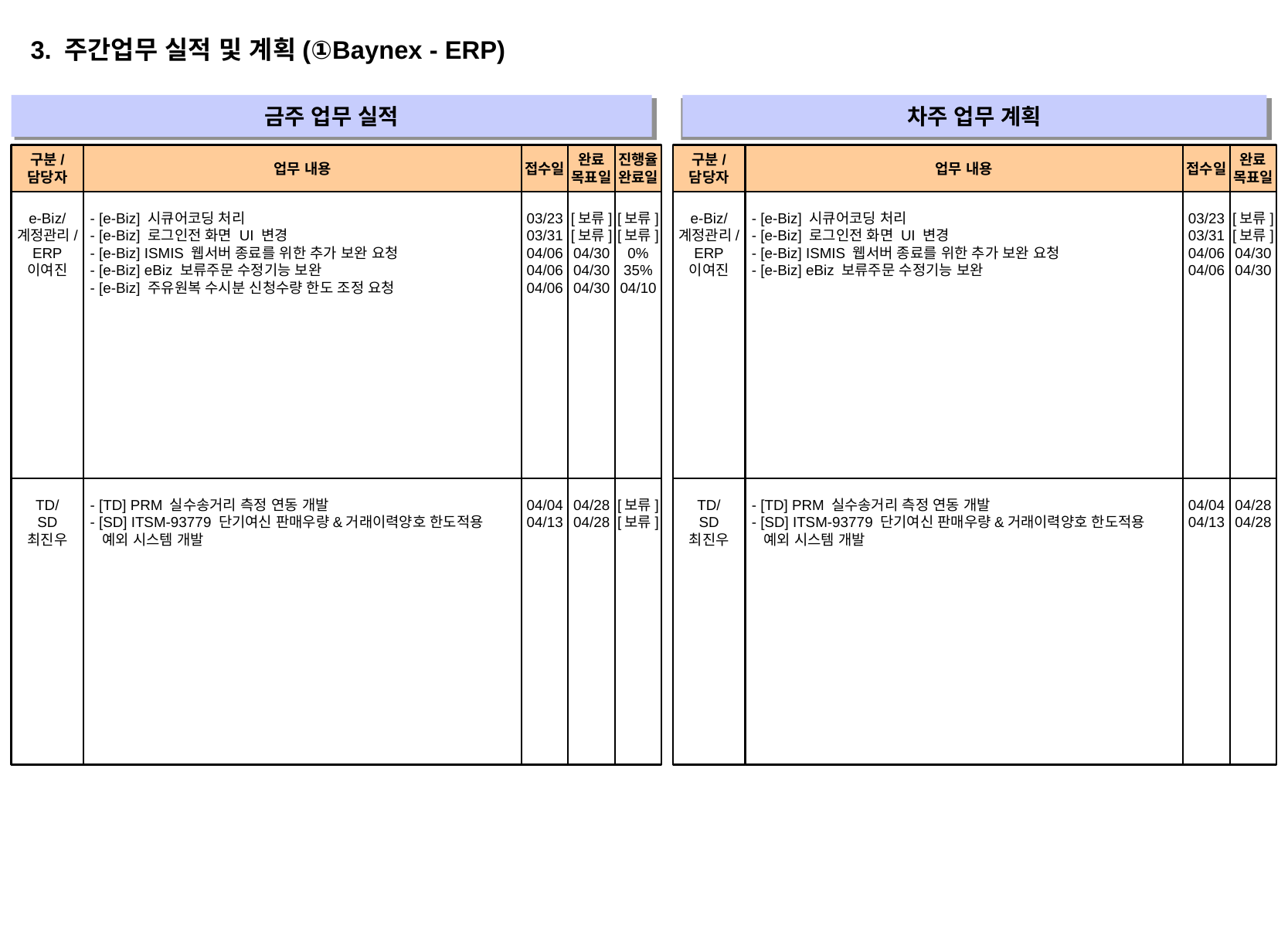

3. 주간업무 실적 및 계획(①Baynex - ERP)
금주 업무 실적
차주 업무 계획
" "
" "
구분/
담당자
업무 내용
접수일
완료
목표일
진행율
완료일
구분/
담당자
업무 내용
접수일
완료
목표일
e-Biz/
계정관리/
ERP
이여진

- [e-Biz] 시큐어코딩 처리
- [e-Biz] 로그인전 화면 UI 변경
- [e-Biz] ISMIS 웹서버 종료를 위한 추가 보완 요청
- [e-Biz] eBiz 보류주문 수정기능 보완
- [e-Biz] 주유원복 수시분 신청수량 한도 조정 요청
03/23
03/31
04/06
04/06
04/06
[보류]
[보류]
04/30
04/30
04/30
[보류]
[보류]
0%
35%
04/10
e-Biz/
계정관리/
ERP
이여진

- [e-Biz] 시큐어코딩 처리
- [e-Biz] 로그인전 화면 UI 변경
- [e-Biz] ISMIS 웹서버 종료를 위한 추가 보완 요청
- [e-Biz] eBiz 보류주문 수정기능 보완
03/23
03/31
04/06
04/06
[보류]
[보류]
04/30
04/30
TD/
SD
최진우

- [TD] PRM 실수송거리 측정 연동 개발
- [SD] ITSM-93779 단기여신 판매우량&거래이력양호 한도적용
   예외 시스템 개발
04/04
04/13
04/28
04/28
[보류]
[보류]
TD/
SD
최진우

- [TD] PRM 실수송거리 측정 연동 개발
- [SD] ITSM-93779 단기여신 판매우량&거래이력양호 한도적용
   예외 시스템 개발
04/04
04/13
04/28
04/28